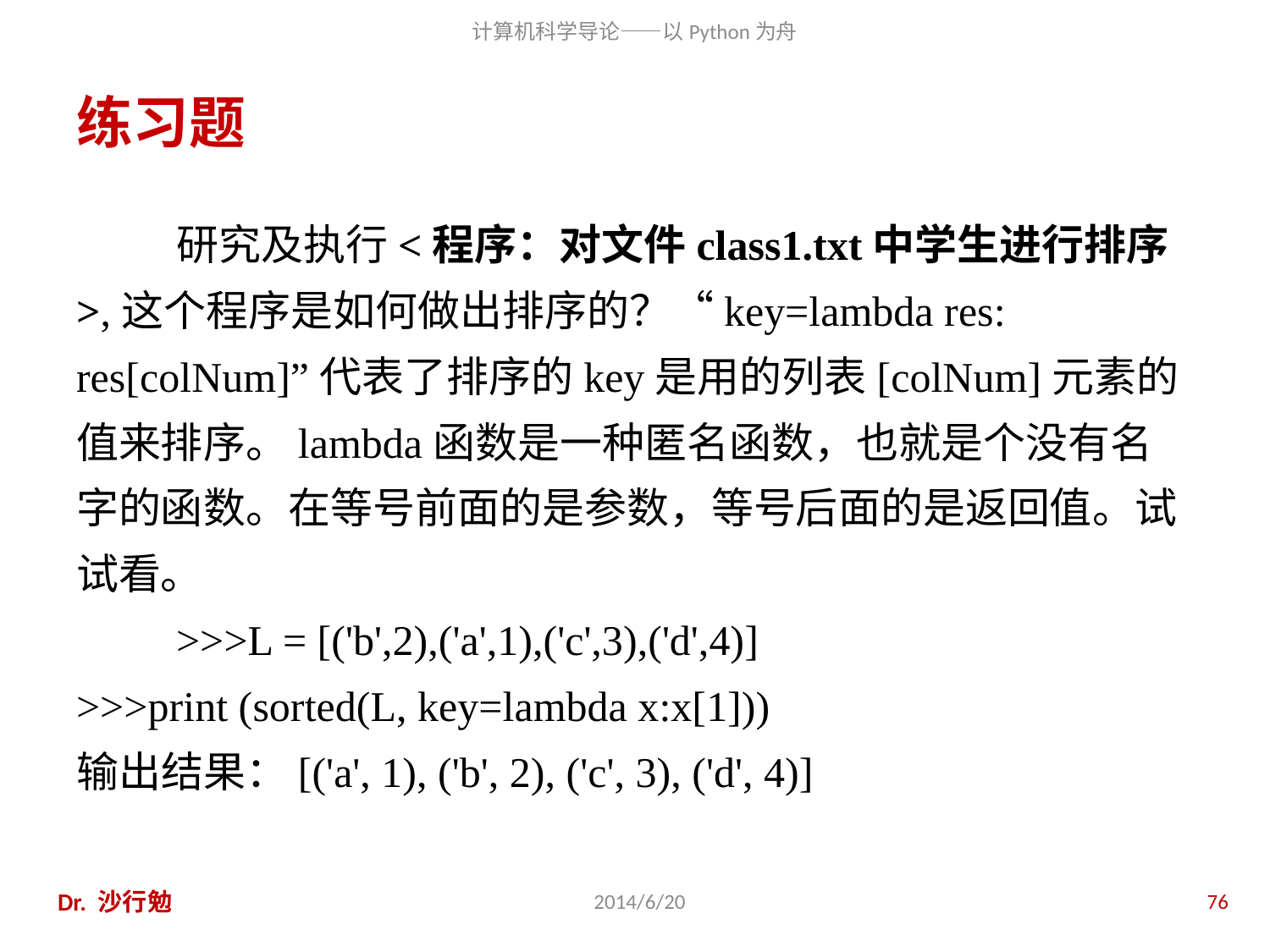

# 练习题
研究及执行<程序：对文件class1.txt中学生进行排序>,这个程序是如何做出排序的？“key=lambda res: res[colNum]”代表了排序的key是用的列表[colNum]元素的值来排序。lambda函数是一种匿名函数，也就是个没有名字的函数。在等号前面的是参数，等号后面的是返回值。试试看。
>>>L = [('b',2),('a',1),('c',3),('d',4)]
>>>print (sorted(L, key=lambda x:x[1]))
输出结果：[('a', 1), ('b', 2), ('c', 3), ('d', 4)]
Dr. 沙行勉
2014/6/20
76